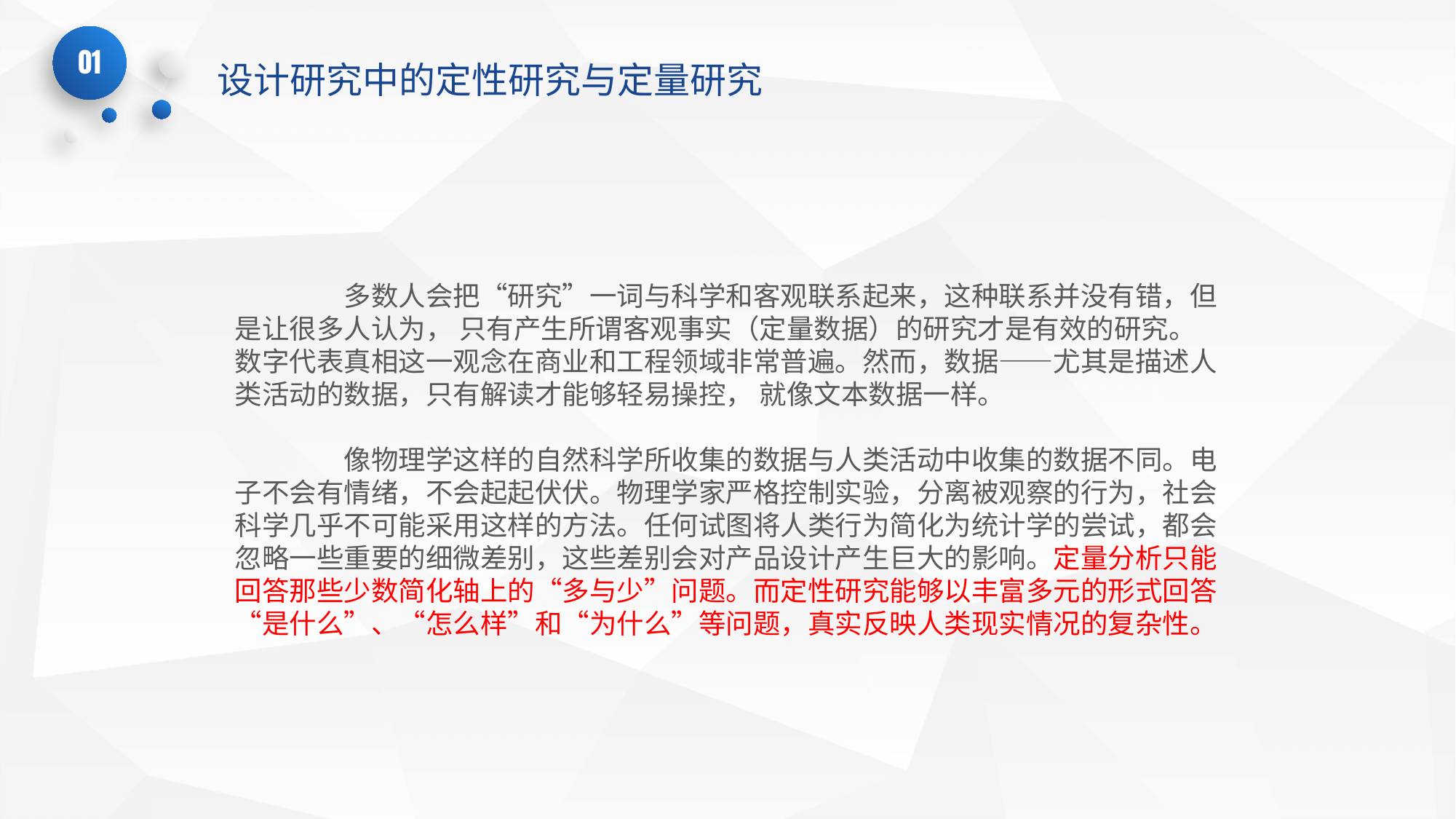

设计研究中的定性研究与定量研究
	多数人会把“研究”一词与科学和客观联系起来，这种联系并没有错，但是让很多人认为， 只有产生所谓客观事实（定量数据）的研究才是有效的研究。数字代表真相这一观念在商业和工程领域非常普遍。然而，数据——尤其是描述人类活动的数据，只有解读才能够轻易操控， 就像文本数据一样。

	像物理学这样的自然科学所收集的数据与人类活动中收集的数据不同。电子不会有情绪，不会起起伏伏。物理学家严格控制实验，分离被观察的行为，社会科学几乎不可能采用这样的方法。任何试图将人类行为简化为统计学的尝试，都会忽略一些重要的细微差别，这些差别会对产品设计产生巨大的影响。定量分析只能回答那些少数简化轴上的“多与少”问题。而定性研究能够以丰富多元的形式回答“是什么”、“怎么样”和“为什么”等问题，真实反映人类现实情况的复杂性。